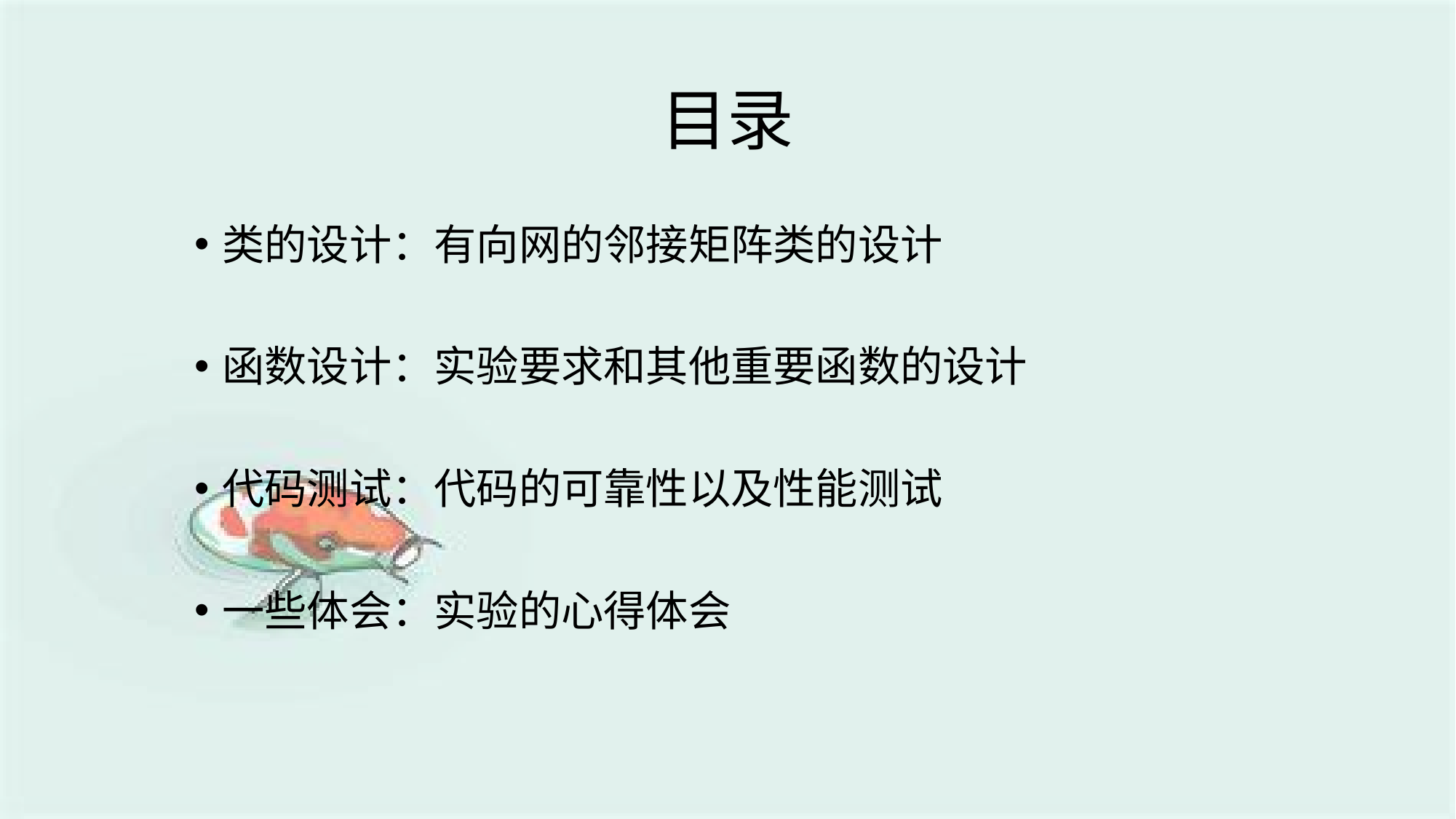

# 目录
类的设计：有向网的邻接矩阵类的设计

函数设计：实验要求和其他重要函数的设计

代码测试：代码的可靠性以及性能测试

一些体会：实验的心得体会